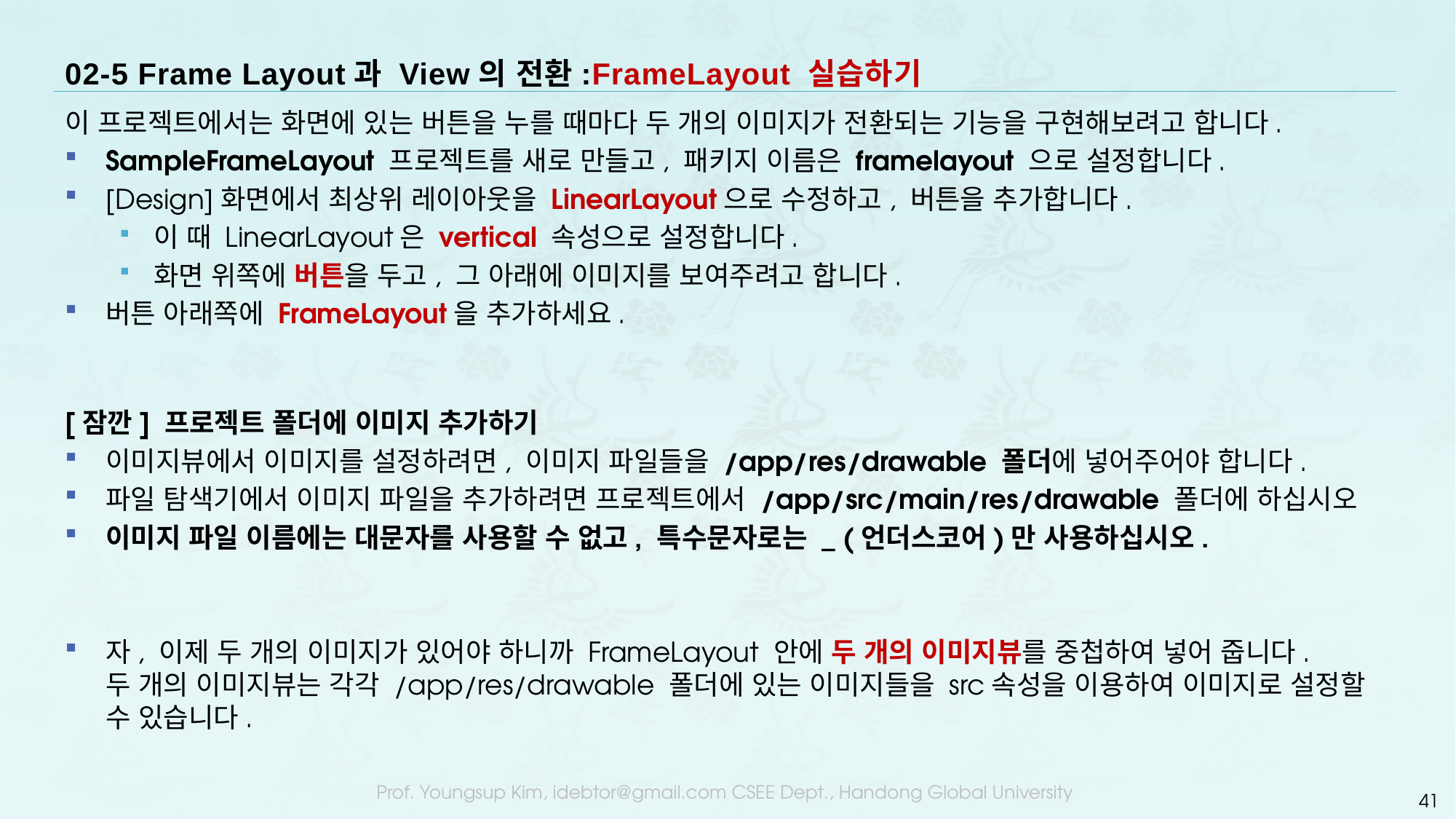

# 02-5 Frame Layout과 View의 전환:FrameLayout 실습하기
이 프로젝트에서는 화면에 있는 버튼을 누를 때마다 두 개의 이미지가 전환되는 기능을 구현해보려고 합니다.
SampleFrameLayout 프로젝트를 새로 만들고, 패키지 이름은 framelayout 으로 설정합니다.
[Design]화면에서 최상위 레이아웃을 LinearLayout으로 수정하고, 버튼을 추가합니다.
이 때 LinearLayout은 vertical 속성으로 설정합니다.
화면 위쪽에 버튼을 두고, 그 아래에 이미지를 보여주려고 합니다.
버튼 아래쪽에 FrameLayout을 추가하세요.

[잠깐] 프로젝트 폴더에 이미지 추가하기
이미지뷰에서 이미지를 설정하려면, 이미지 파일들을 /app/res/drawable 폴더에 넣어주어야 합니다.
파일 탐색기에서 이미지 파일을 추가하려면 프로젝트에서 /app/src/main/res/drawable 폴더에 하십시오
이미지 파일 이름에는 대문자를 사용할 수 없고, 특수문자로는 _ (언더스코어)만 사용하십시오.

자, 이제 두 개의 이미지가 있어야 하니까 FrameLayout 안에 두 개의 이미지뷰를 중첩하여 넣어 줍니다.
두 개의 이미지뷰는 각각 /app/res/drawable 폴더에 있는 이미지들을 src속성을 이용하여 이미지로 설정할 수 있습니다.
41